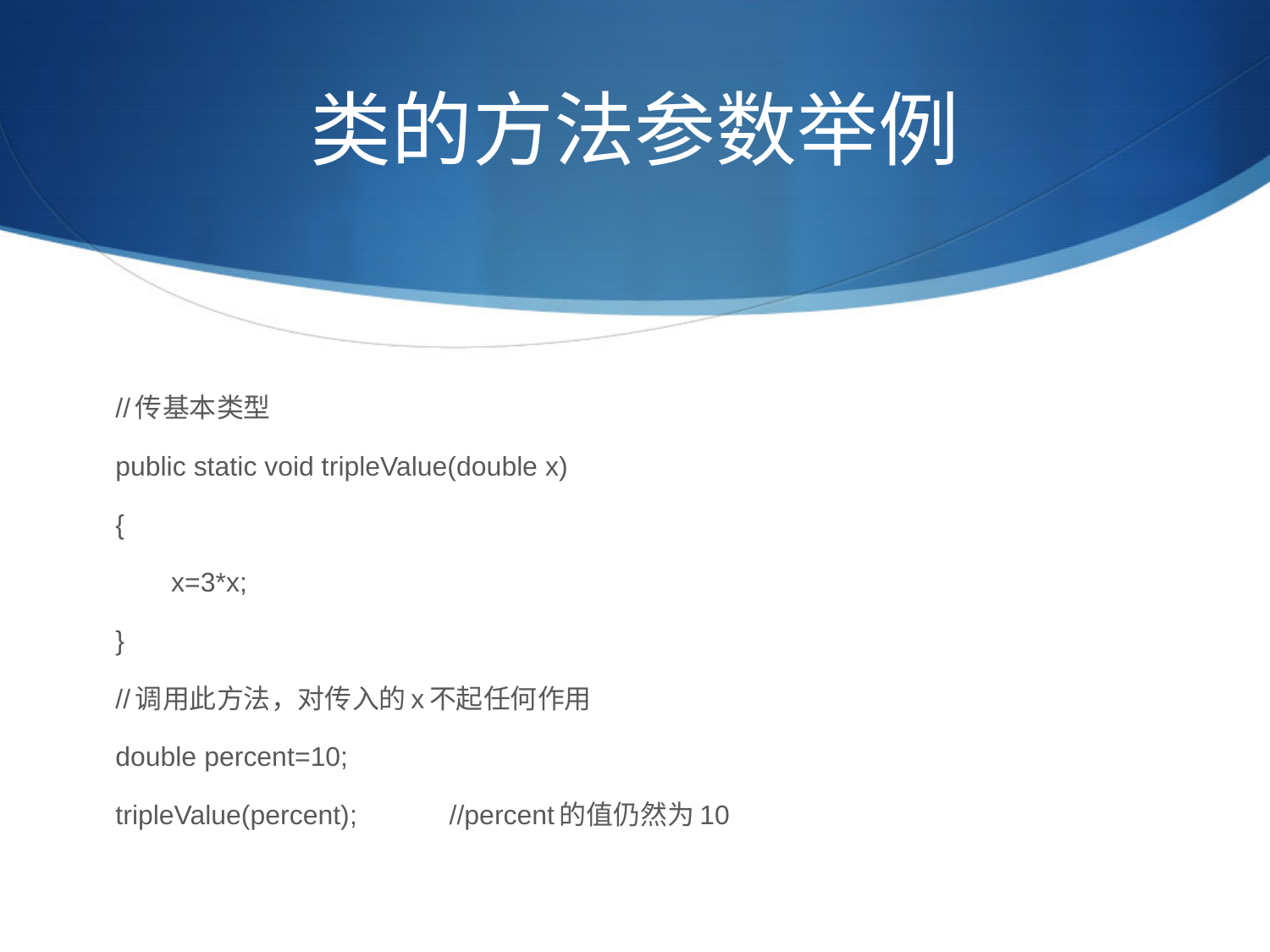

# 类的方法参数举例
//传基本类型
public static void tripleValue(double x)
{
	x=3*x;
}
//调用此方法，对传入的x不起任何作用
double percent=10;
tripleValue(percent);	//percent的值仍然为10